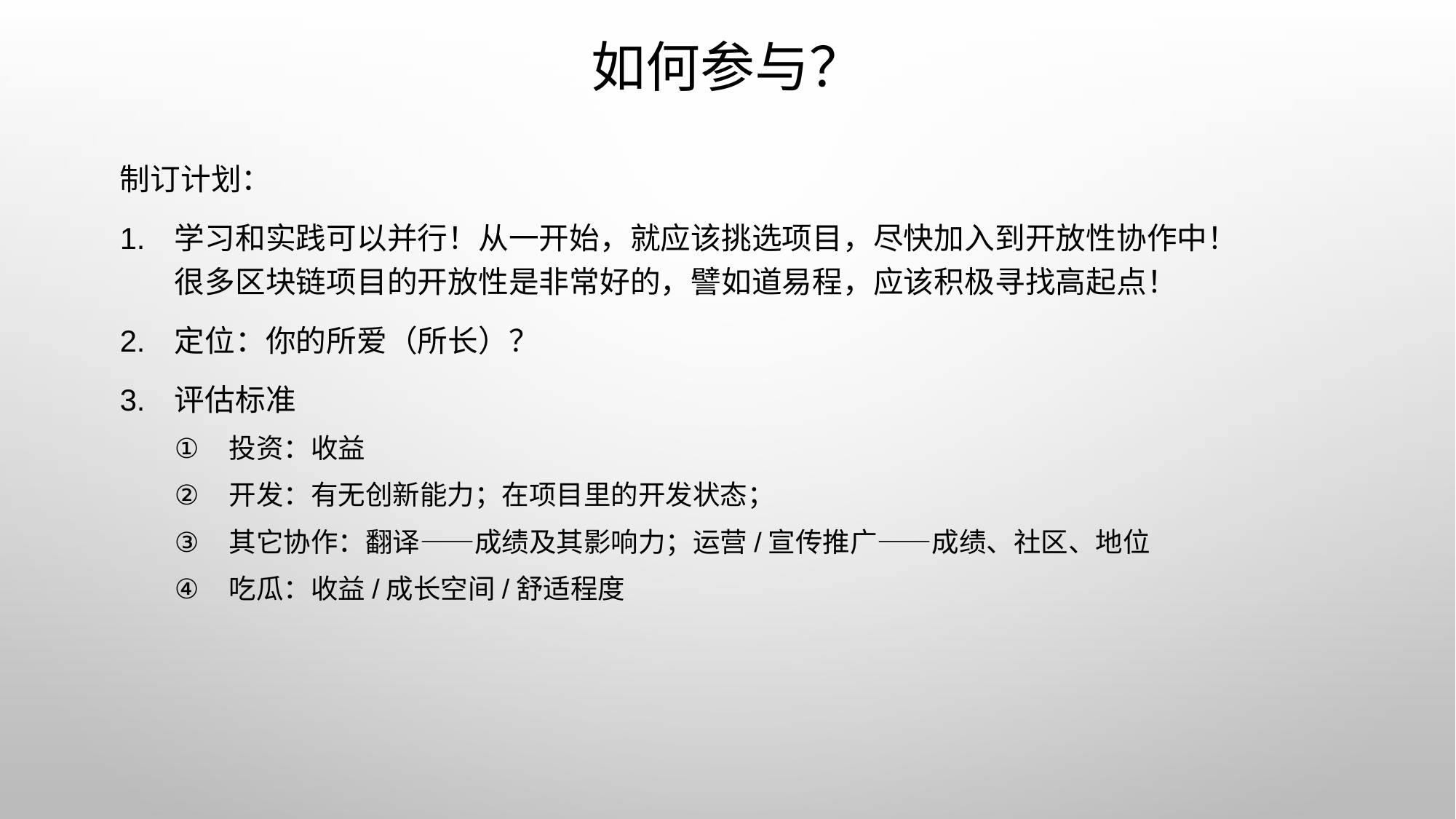

# 如何参与？
制订计划：
学习和实践可以并行！从一开始，就应该挑选项目，尽快加入到开放性协作中！
很多区块链项目的开放性是非常好的，譬如道易程，应该积极寻找高起点！
定位：你的所爱（所长）？
评估标准
投资：收益
开发：有无创新能力；在项目里的开发状态；
其它协作：翻译——成绩及其影响力；运营/宣传推广——成绩、社区、地位
吃瓜：收益/成长空间/舒适程度